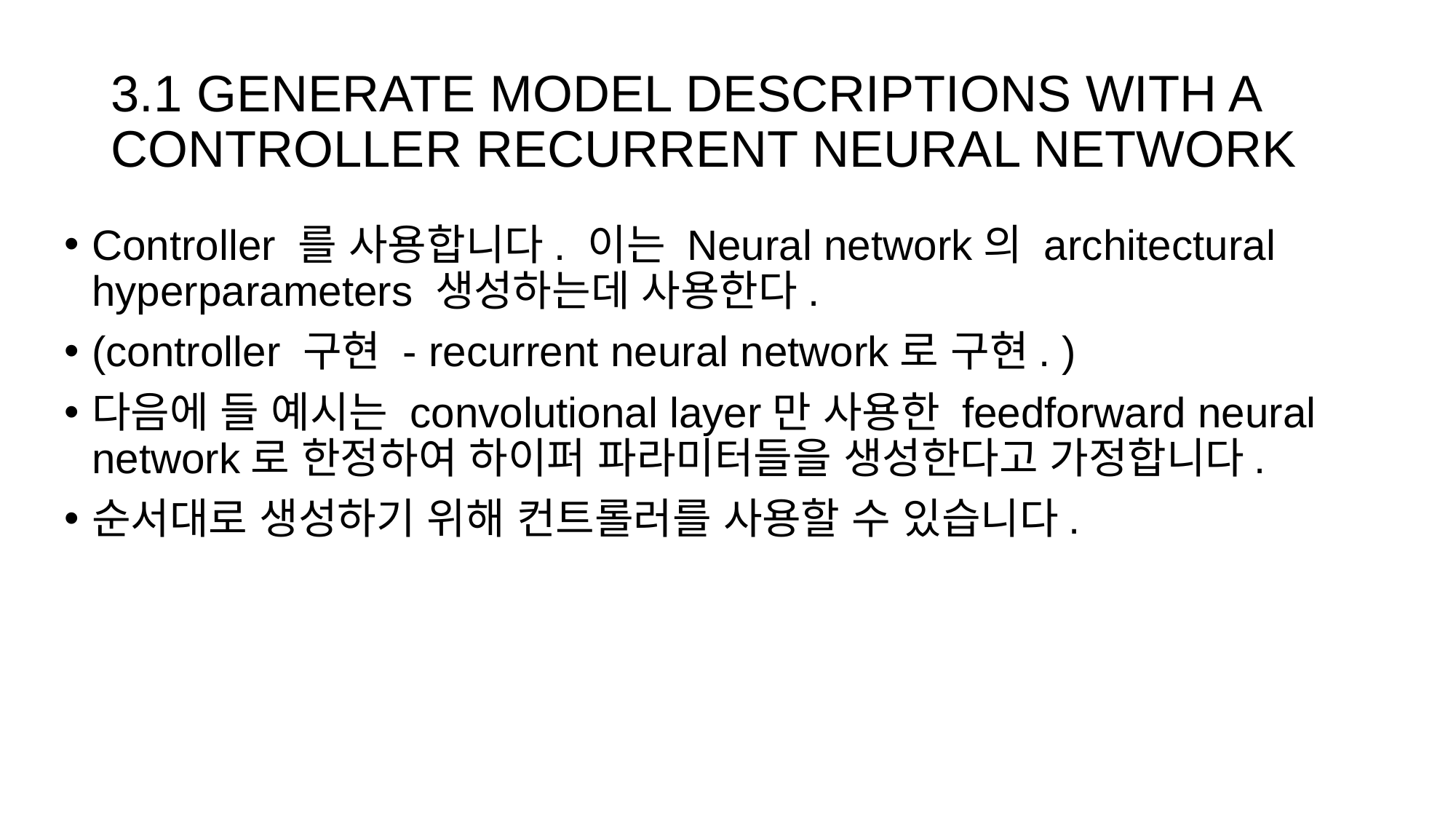

# 3.1 GENERATE MODEL DESCRIPTIONS WITH A CONTROLLER RECURRENT NEURAL NETWORK
Controller 를 사용합니다. 이는 Neural network의 architectural hyperparameters 생성하는데 사용한다.
(controller 구현 - recurrent neural network로 구현. )
다음에 들 예시는 convolutional layer만 사용한 feedforward neural network로 한정하여 하이퍼 파라미터들을 생성한다고 가정합니다.
순서대로 생성하기 위해 컨트롤러를 사용할 수 있습니다.